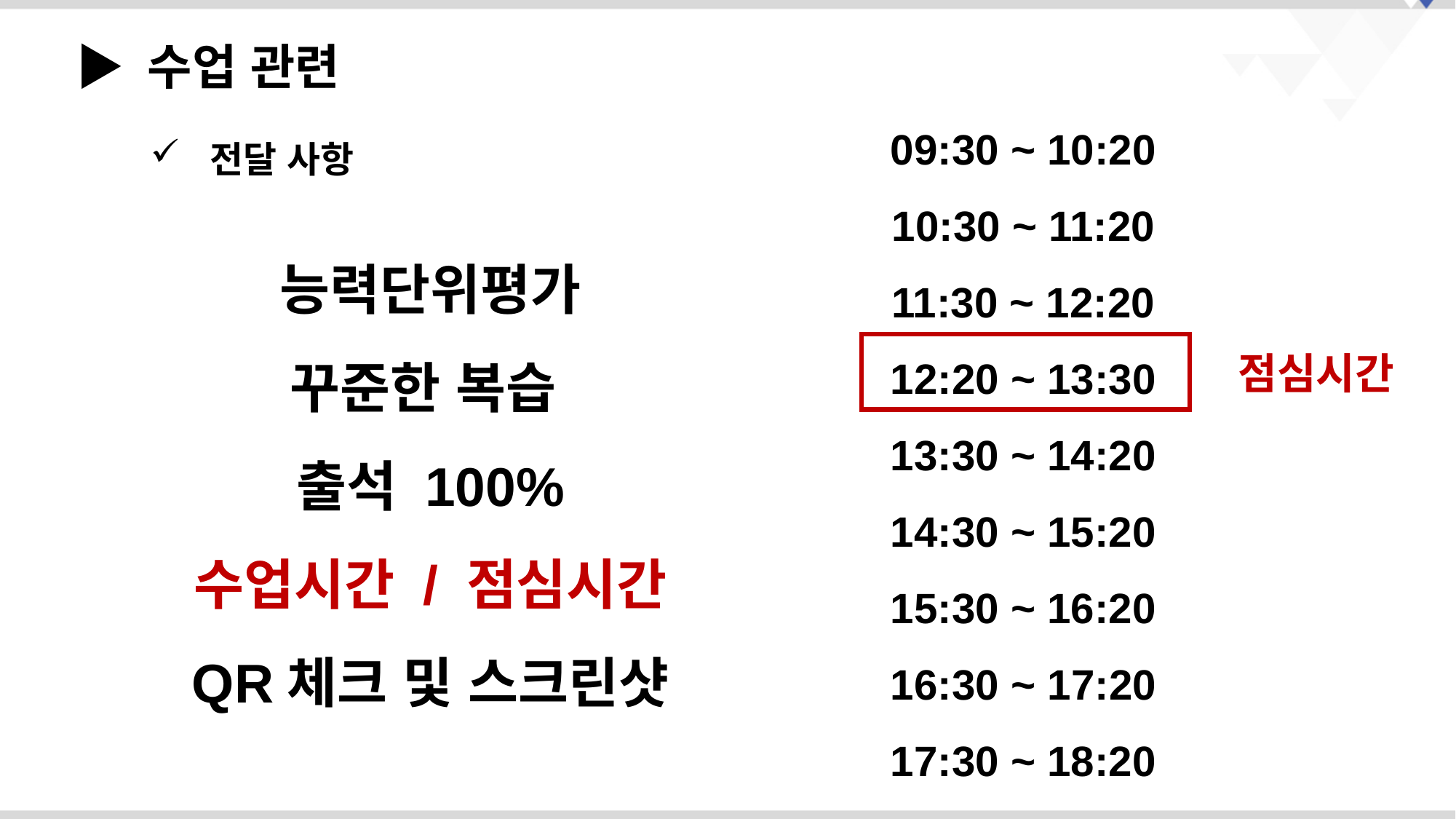

▶ 수업 관련
09:30 ~ 10:20
10:30 ~ 11:20
11:30 ~ 12:20
12:20 ~ 13:30
13:30 ~ 14:20
14:30 ~ 15:20
15:30 ~ 16:20
16:30 ~ 17:20
17:30 ~ 18:20
 전달 사항
능력단위평가
꾸준한 복습
출석 100%
수업시간 / 점심시간
QR체크 및 스크린샷

점심시간